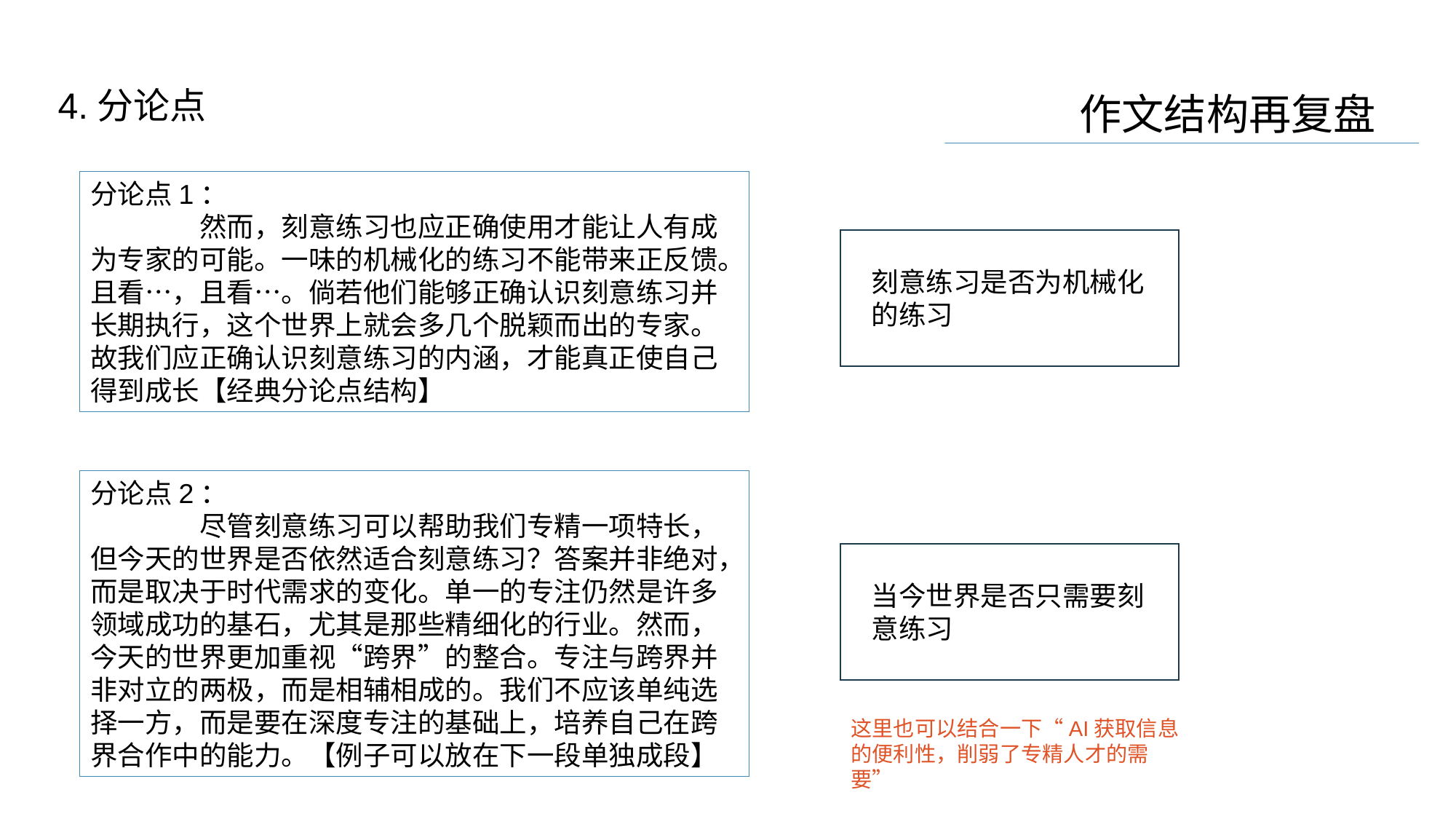

4.分论点
分论点1：
	然而，刻意练习也应正确使用才能让人有成为专家的可能。一味的机械化的练习不能带来正反馈。且看…，且看…。倘若他们能够正确认识刻意练习并长期执行，这个世界上就会多几个脱颖而出的专家。故我们应正确认识刻意练习的内涵，才能真正使自己得到成长【经典分论点结构】

刻意练习是否为机械化的练习
分论点2：
	尽管刻意练习可以帮助我们专精一项特长，但今天的世界是否依然适合刻意练习？答案并非绝对，而是取决于时代需求的变化。单一的专注仍然是许多领域成功的基石，尤其是那些精细化的行业。然而，今天的世界更加重视“跨界”的整合。专注与跨界并非对立的两极，而是相辅相成的。我们不应该单纯选择一方，而是要在深度专注的基础上，培养自己在跨界合作中的能力。【例子可以放在下一段单独成段】

当今世界是否只需要刻意练习
这里也可以结合一下“AI获取信息的便利性，削弱了专精人才的需要”